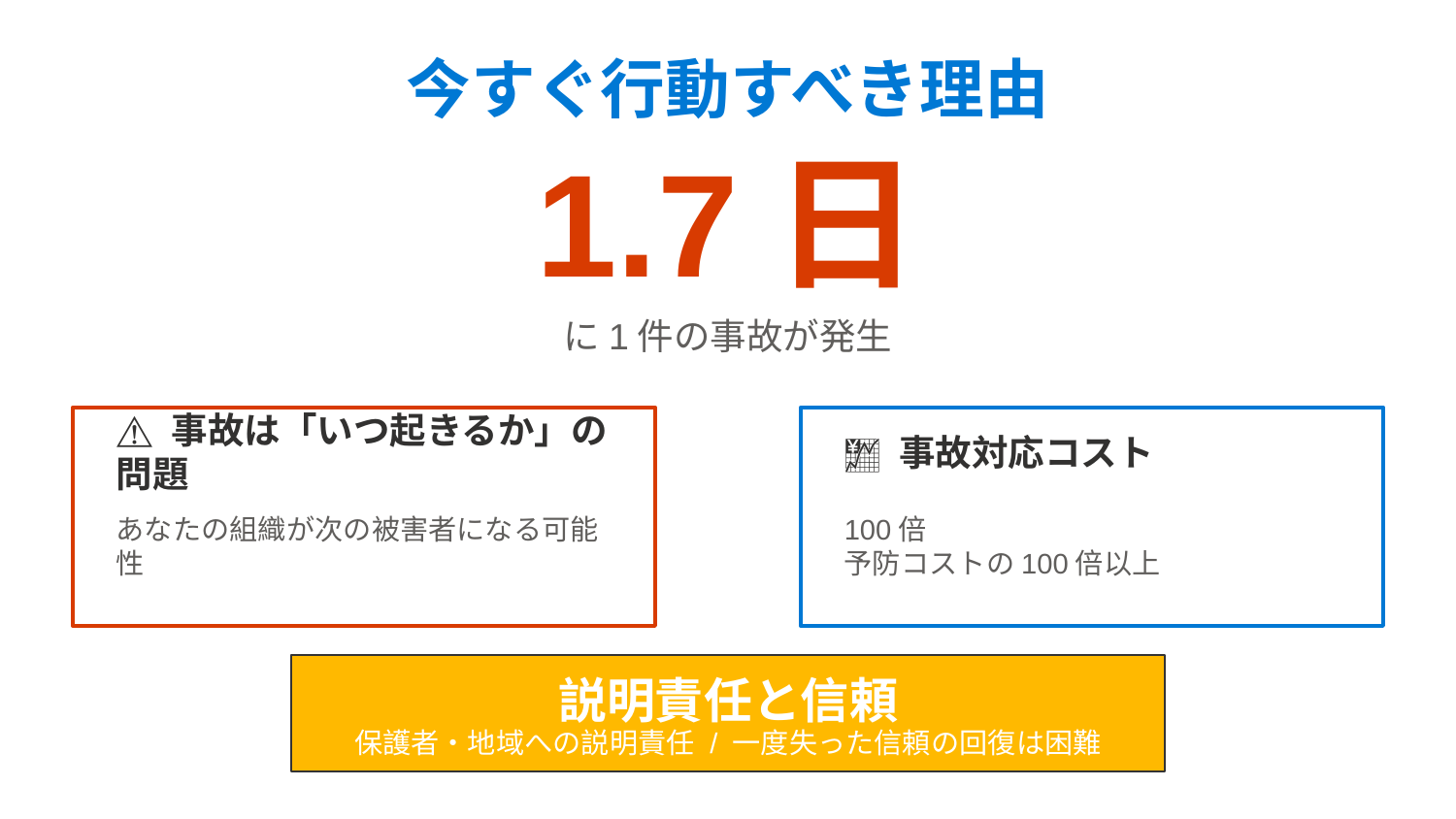

今すぐ行動すべき理由
1.7日
に1件の事故が発生

⚠️ 事故は「いつ起きるか」の問題
💹 事故対応コスト
あなたの組織が次の被害者になる可能性
100倍
予防コストの100倍以上

説明責任と信頼
保護者・地域への説明責任 / 一度失った信頼の回復は困難